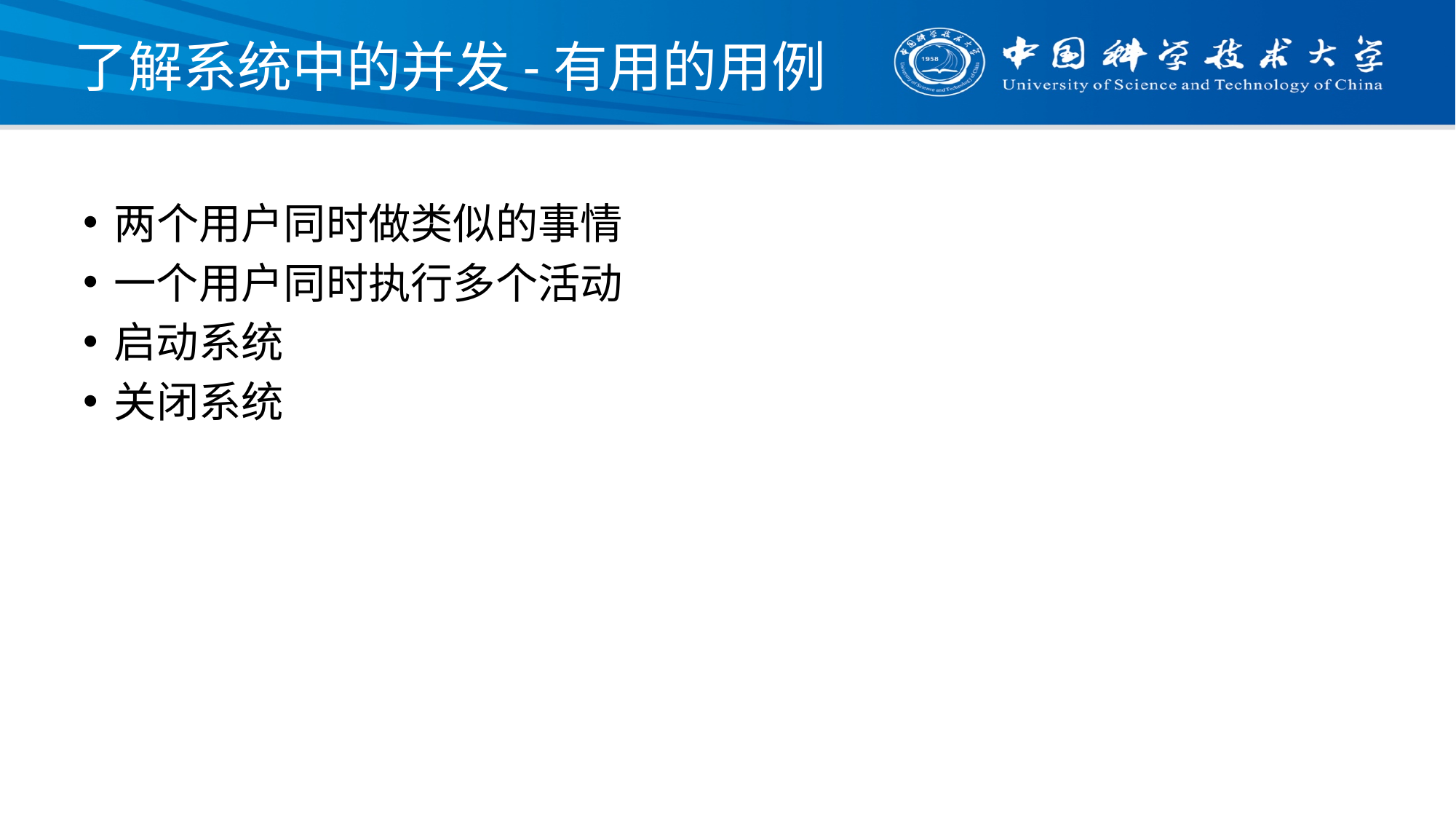

# 了解系统中的并发-有用的用例
两个用户同时做类似的事情
一个用户同时执行多个活动
启动系统
关闭系统